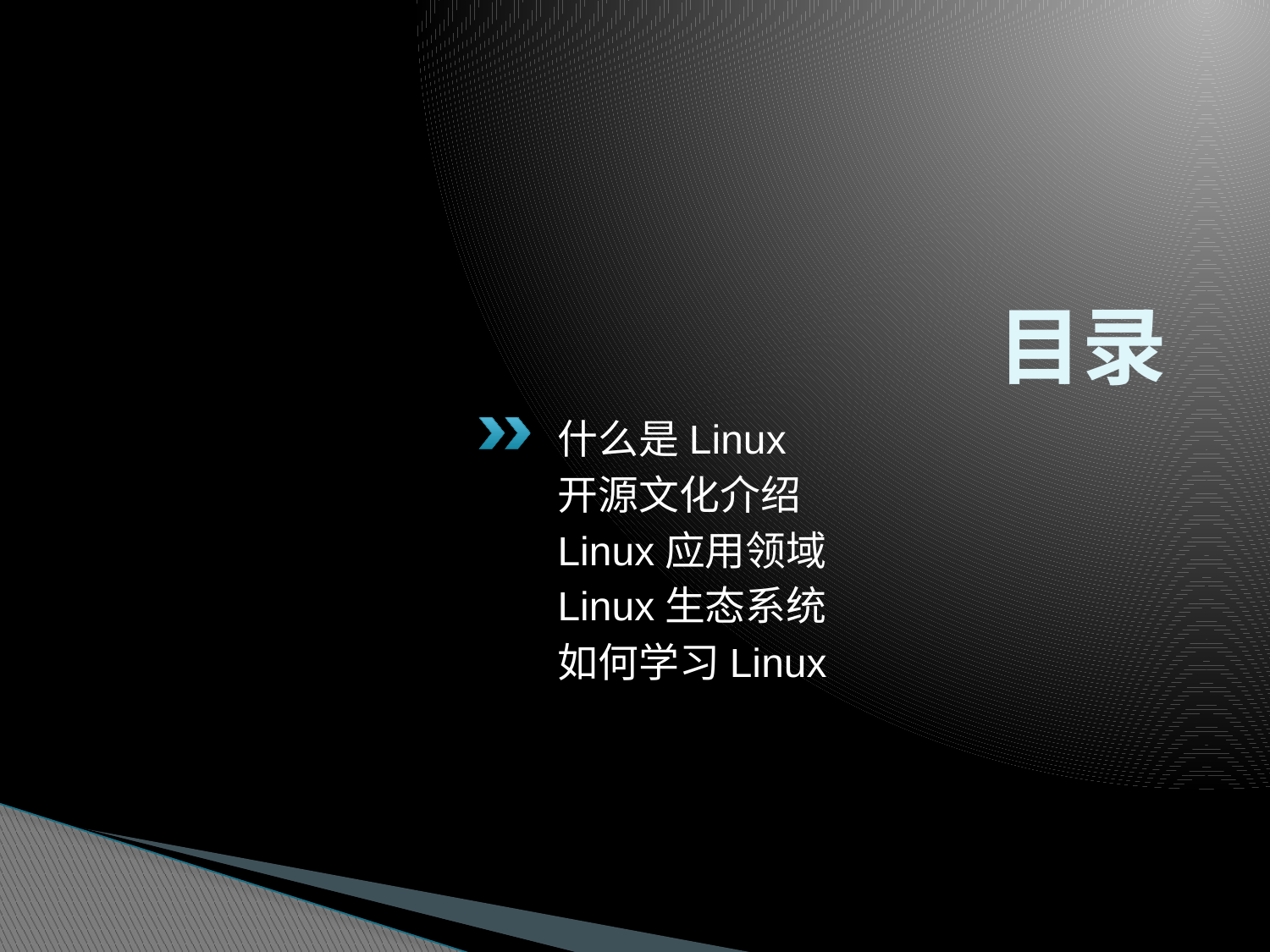

# 目录
什么是Linux
开源文化介绍
Linux应用领域
Linux生态系统
如何学习Linux